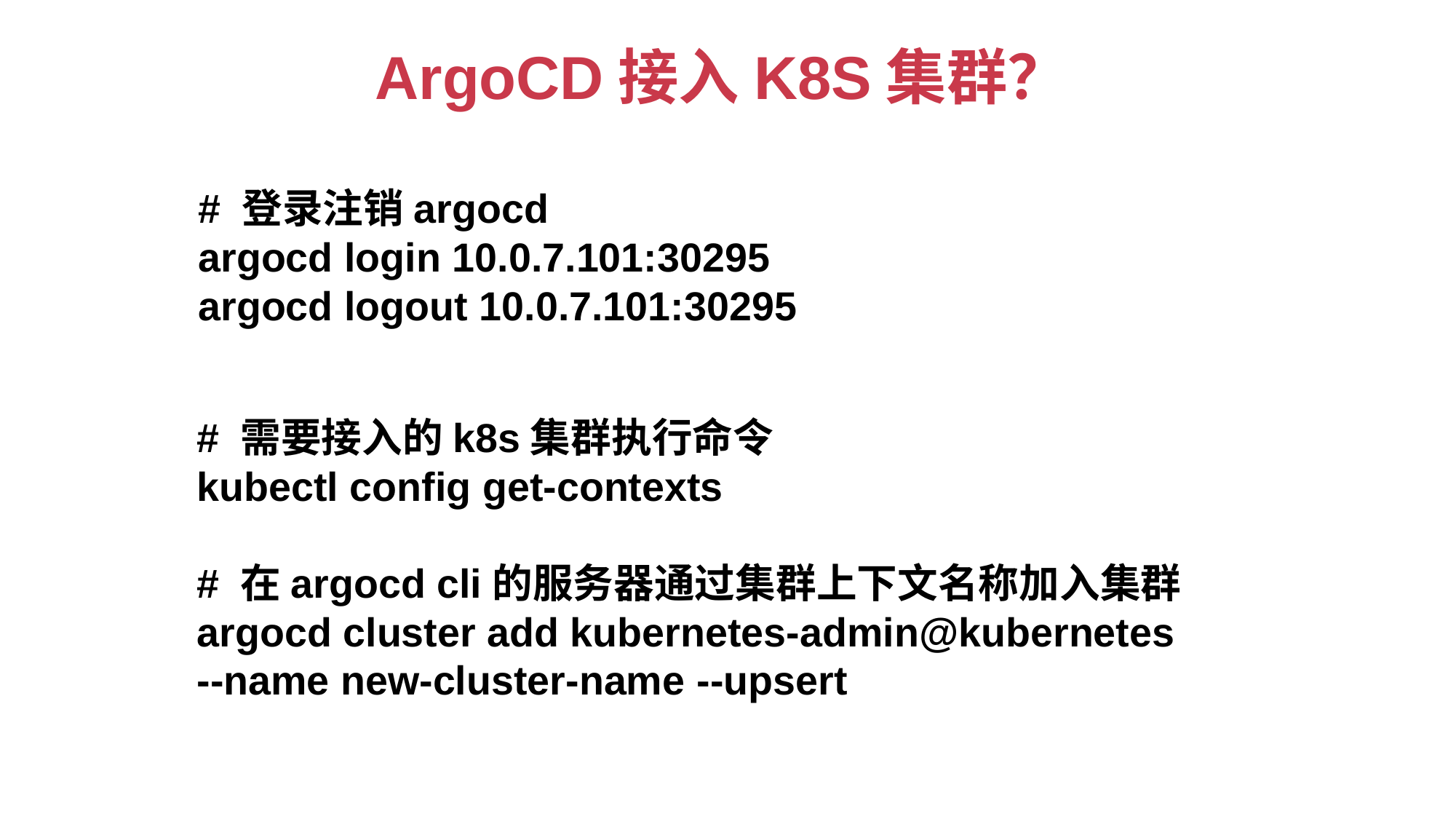

ArgoCD接入K8S集群？
# 登录注销argocd
argocd login 10.0.7.101:30295
argocd logout 10.0.7.101:30295

# 需要接入的k8s集群执行命令
kubectl config get-contexts

# 在argocd cli的服务器通过集群上下文名称加入集群
argocd cluster add kubernetes-admin@kubernetes --name new-cluster-name --upsert